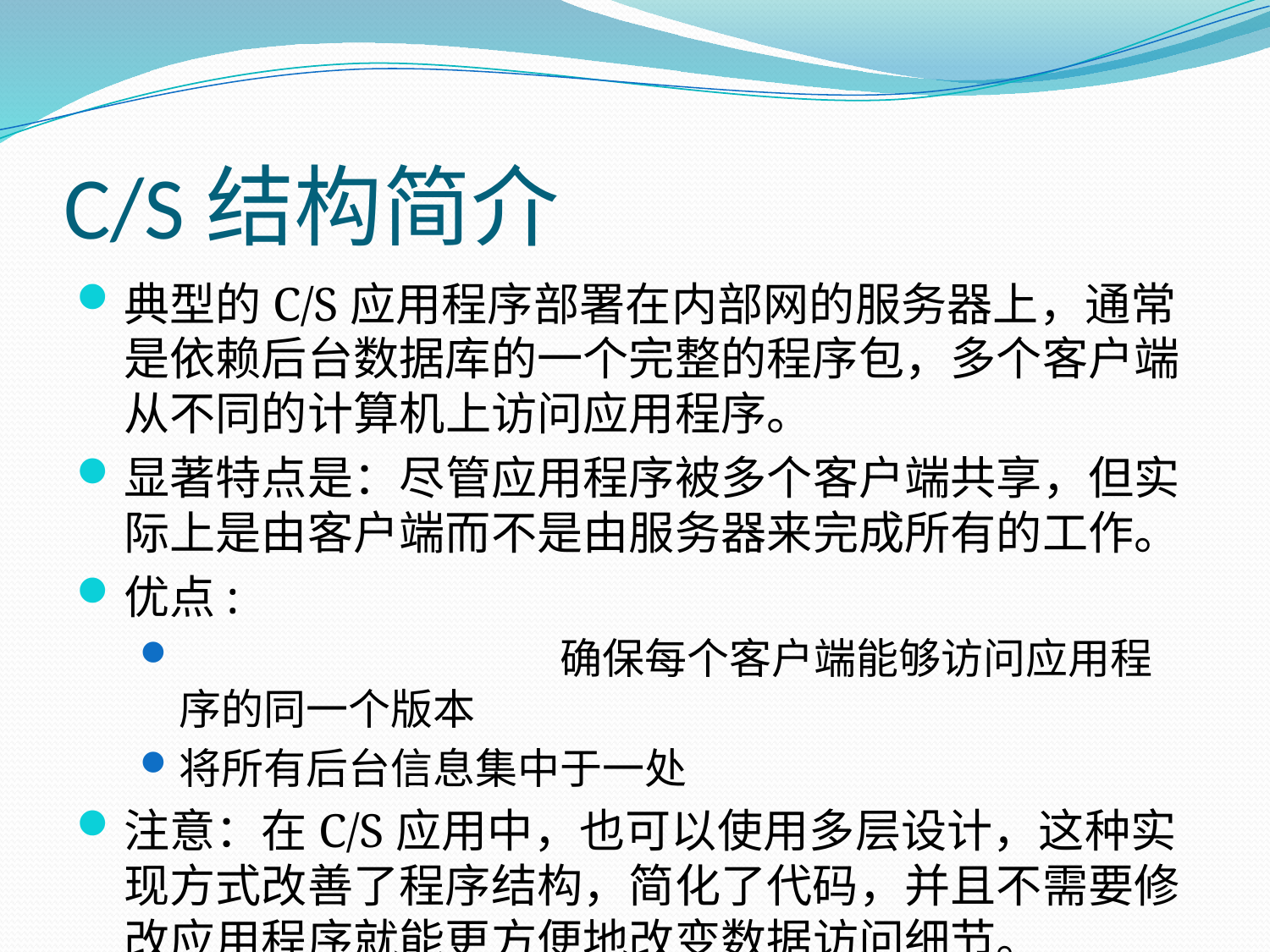

# C/S结构简介
典型的C/S应用程序部署在内部网的服务器上，通常是依赖后台数据库的一个完整的程序包，多个客户端从不同的计算机上访问应用程序。
显著特点是：尽管应用程序被多个客户端共享，但实际上是由客户端而不是由服务器来完成所有的工作。
优点:
			确保每个客户端能够访问应用程序的同一个版本
将所有后台信息集中于一处
注意：在C/S应用中，也可以使用多层设计，这种实现方式改善了程序结构，简化了代码，并且不需要修改应用程序就能更方便地改变数据访问细节。